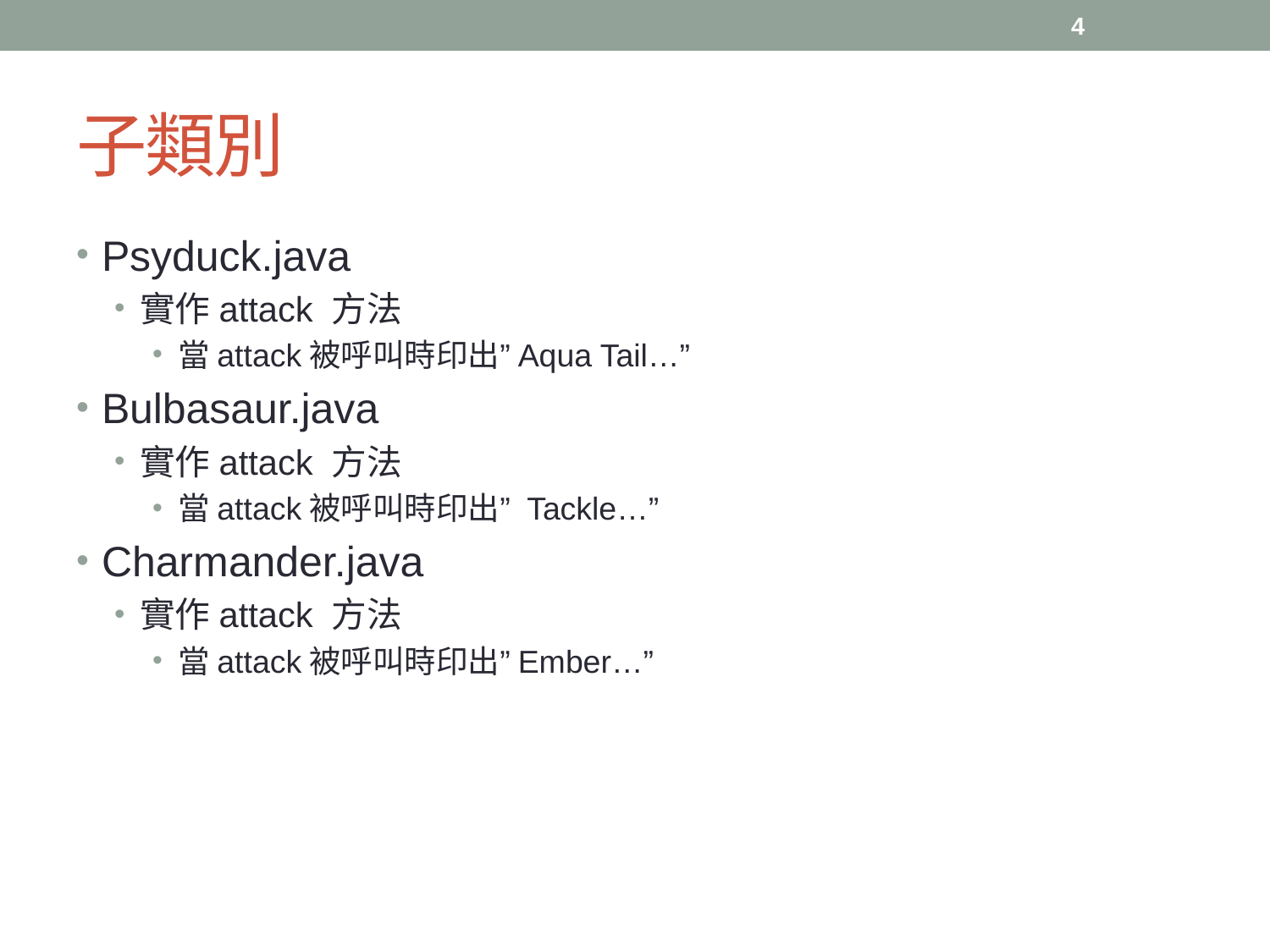

4
# 子類別
Psyduck.java
實作attack 方法
當attack被呼叫時印出”Aqua Tail…”
Bulbasaur.java
實作attack 方法
當attack被呼叫時印出” Tackle…”
Charmander.java
實作attack 方法
當attack被呼叫時印出”Ember…”